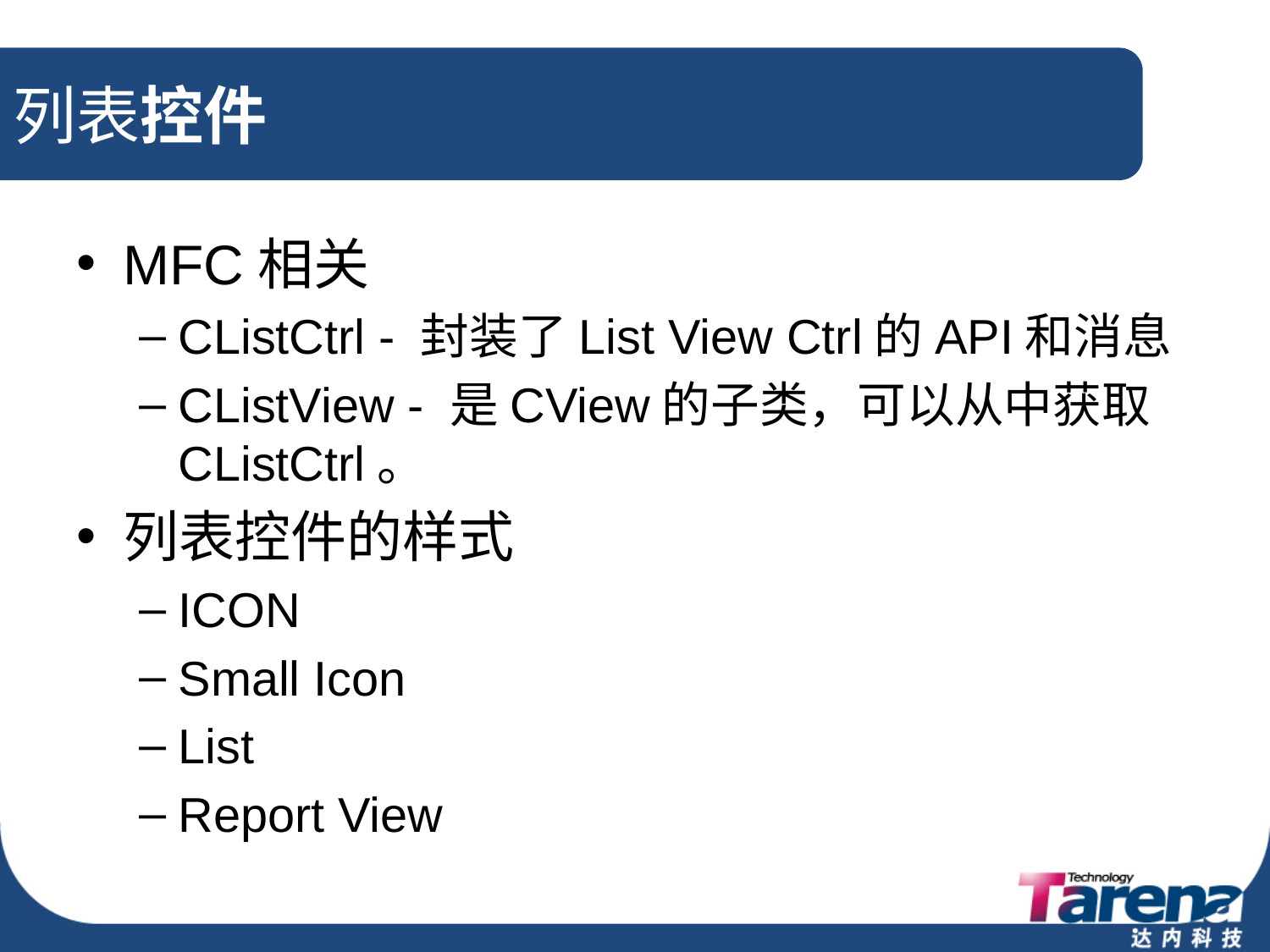

# 列表控件
MFC相关
CListCtrl - 封装了List View Ctrl的API和消息
CListView - 是CView的子类，可以从中获取CListCtrl。
列表控件的样式
ICON
Small Icon
List
Report View